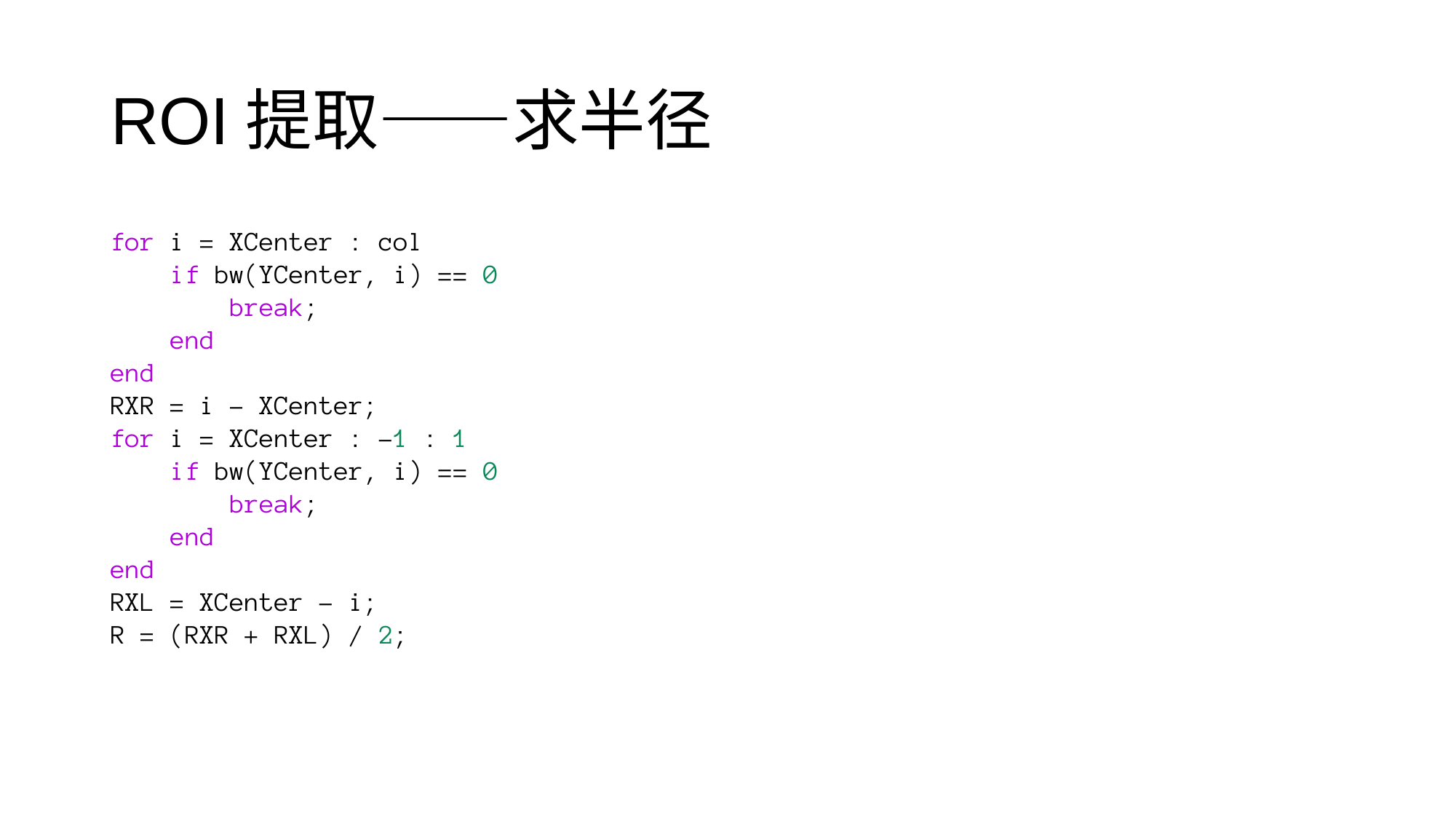

# ROI提取——求半径
for i = XCenter : col
    if bw(YCenter, i) == 0
        break;
    end
end
RXR = i - XCenter;
for i = XCenter : -1 : 1
    if bw(YCenter, i) == 0
        break;
    end
end
RXL = XCenter - i;
R = (RXR + RXL) / 2;